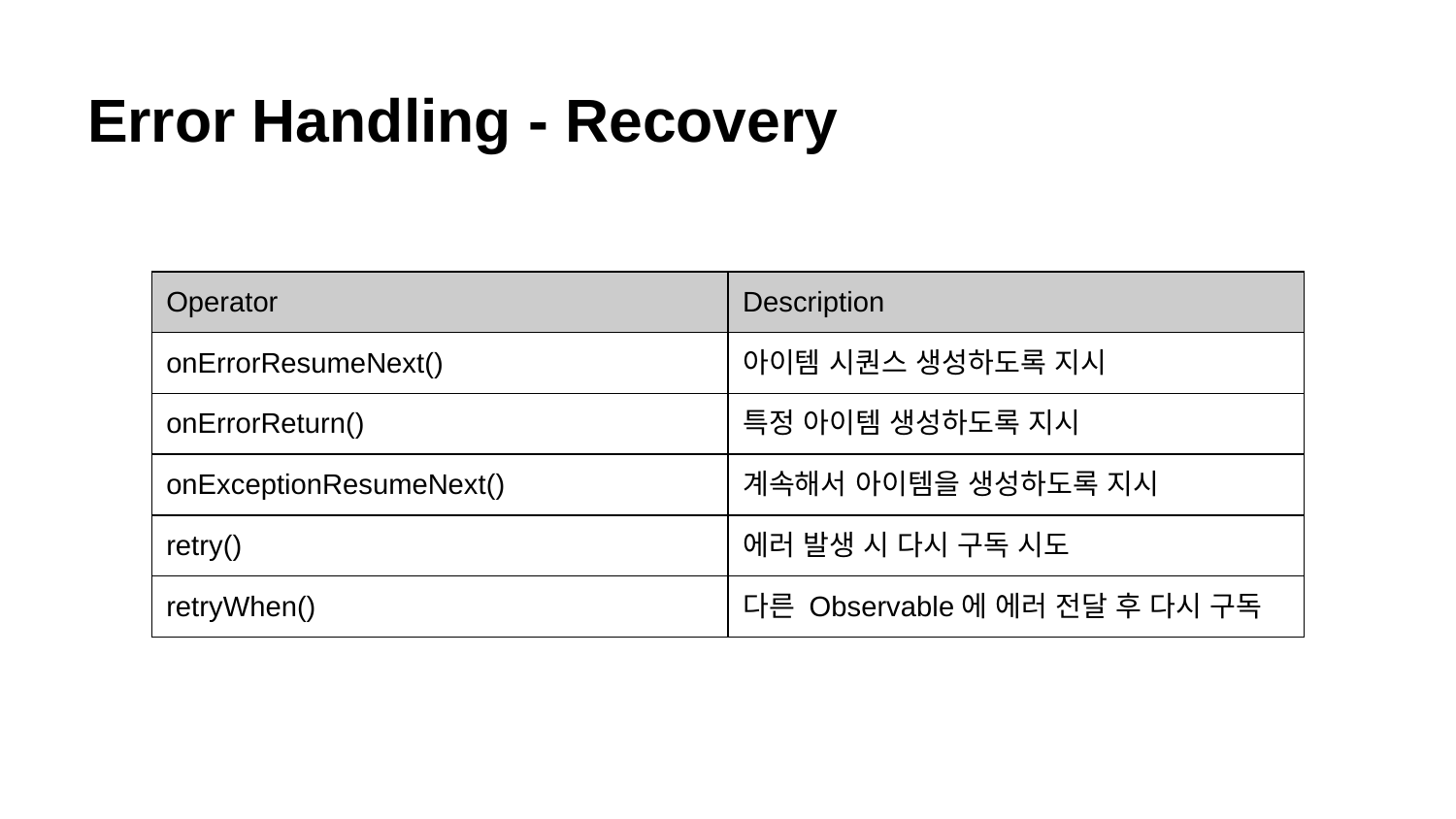

# Error Handling - Recovery
| Operator | Description |
| --- | --- |
| onErrorResumeNext() | 아이템 시퀀스 생성하도록 지시 |
| onErrorReturn() | 특정 아이템 생성하도록 지시 |
| onExceptionResumeNext() | 계속해서 아이템을 생성하도록 지시 |
| retry() | 에러 발생 시 다시 구독 시도 |
| retryWhen() | 다른 Observable에 에러 전달 후 다시 구독 |